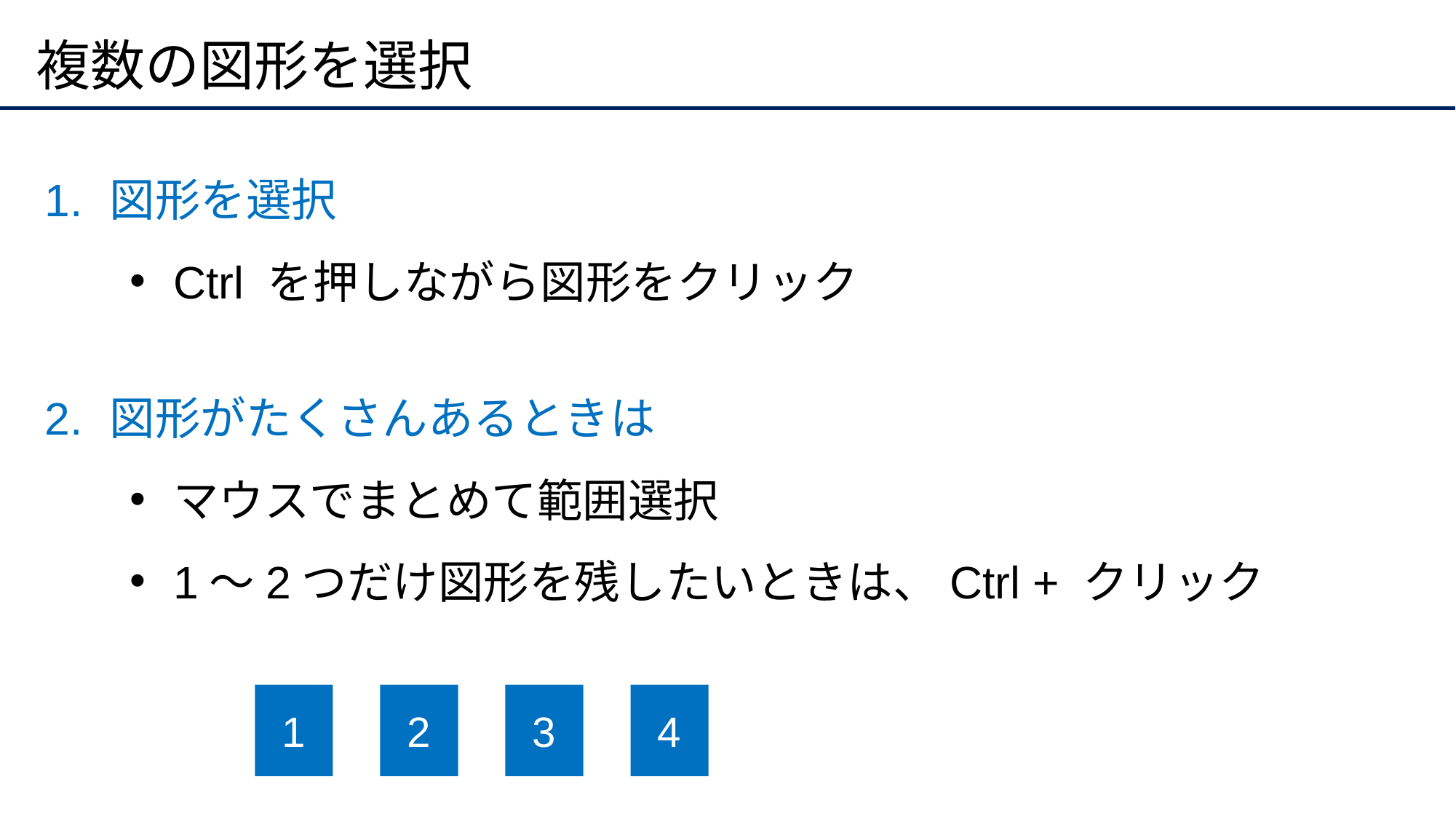

# 複数の図形を選択
図形を選択
Ctrl を押しながら図形をクリック
図形がたくさんあるときは
マウスでまとめて範囲選択
1～2つだけ図形を残したいときは、Ctrl + クリック
1
2
3
4